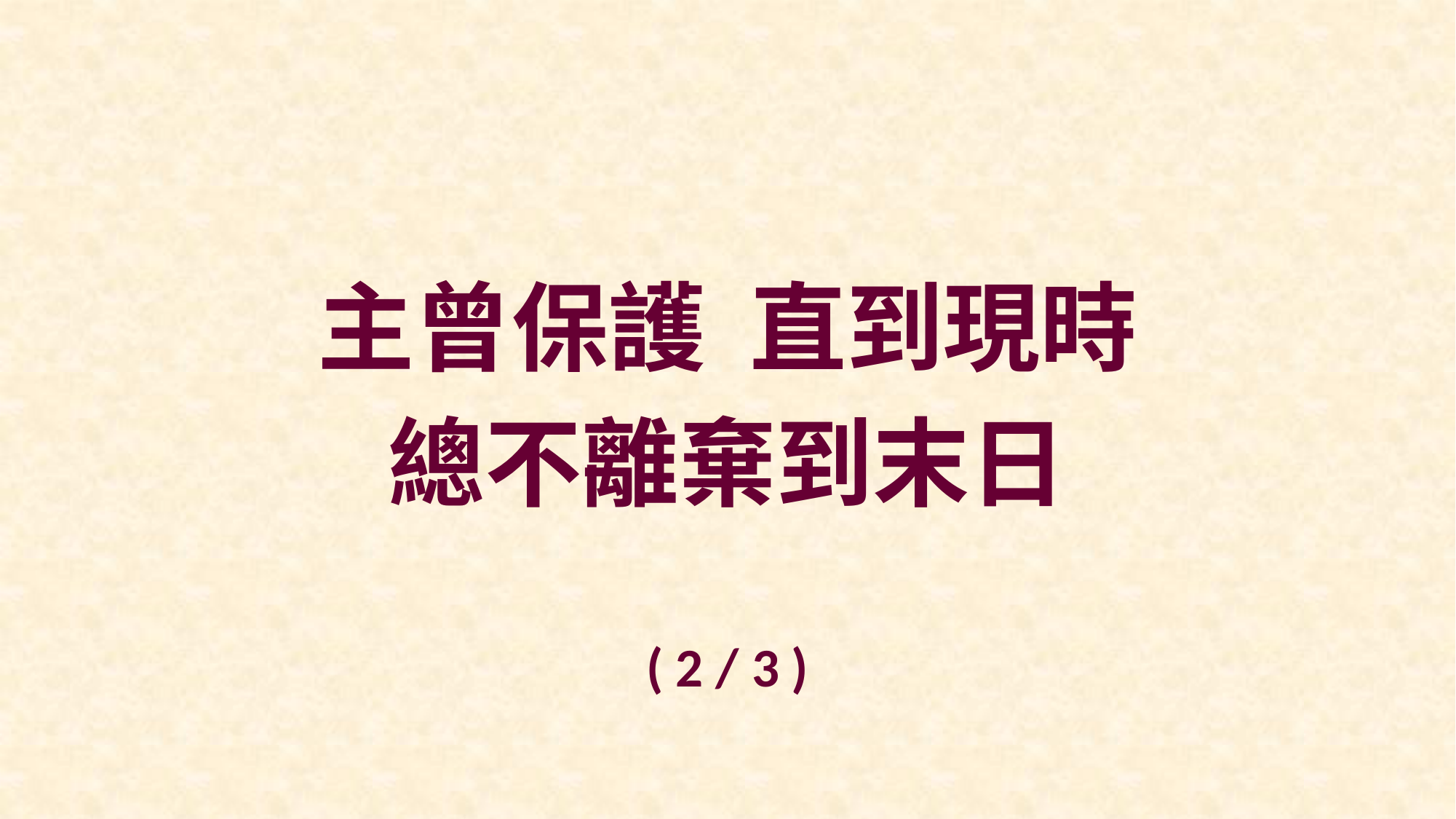

主曾保護  直到現時
總不離棄到末日
( 2 / 3 )